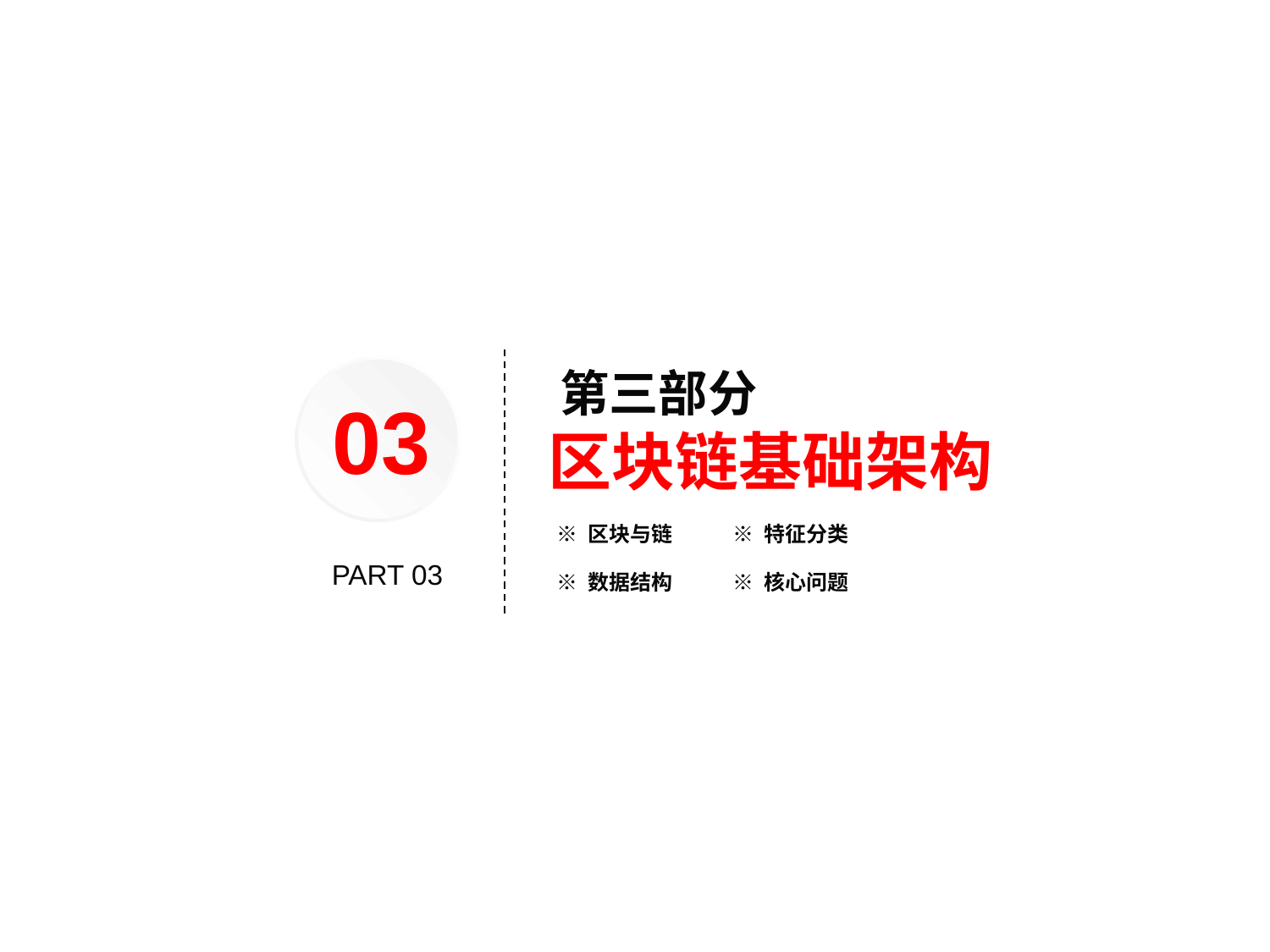

第三部分
区块链基础架构

03
※ 区块与链
※ 特征分类
PART 03
※ 数据结构
※ 核心问题